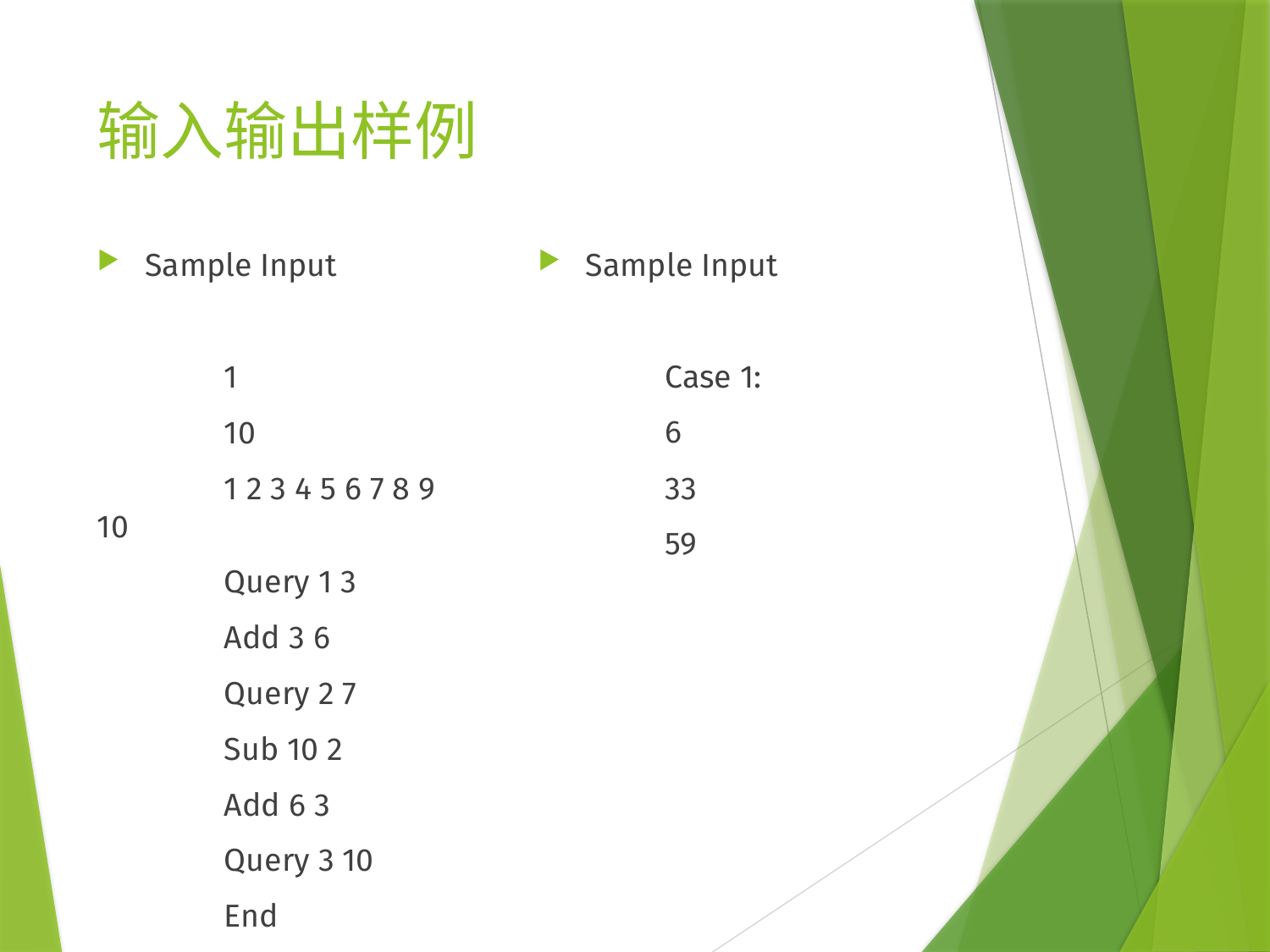

# 输入输出样例
Sample Input

	Case 1:
	6
	33
	59
Sample Input

	1
	10
	1 2 3 4 5 6 7 8 9 10
	Query 1 3
	Add 3 6
	Query 2 7
	Sub 10 2
	Add 6 3
	Query 3 10
	End